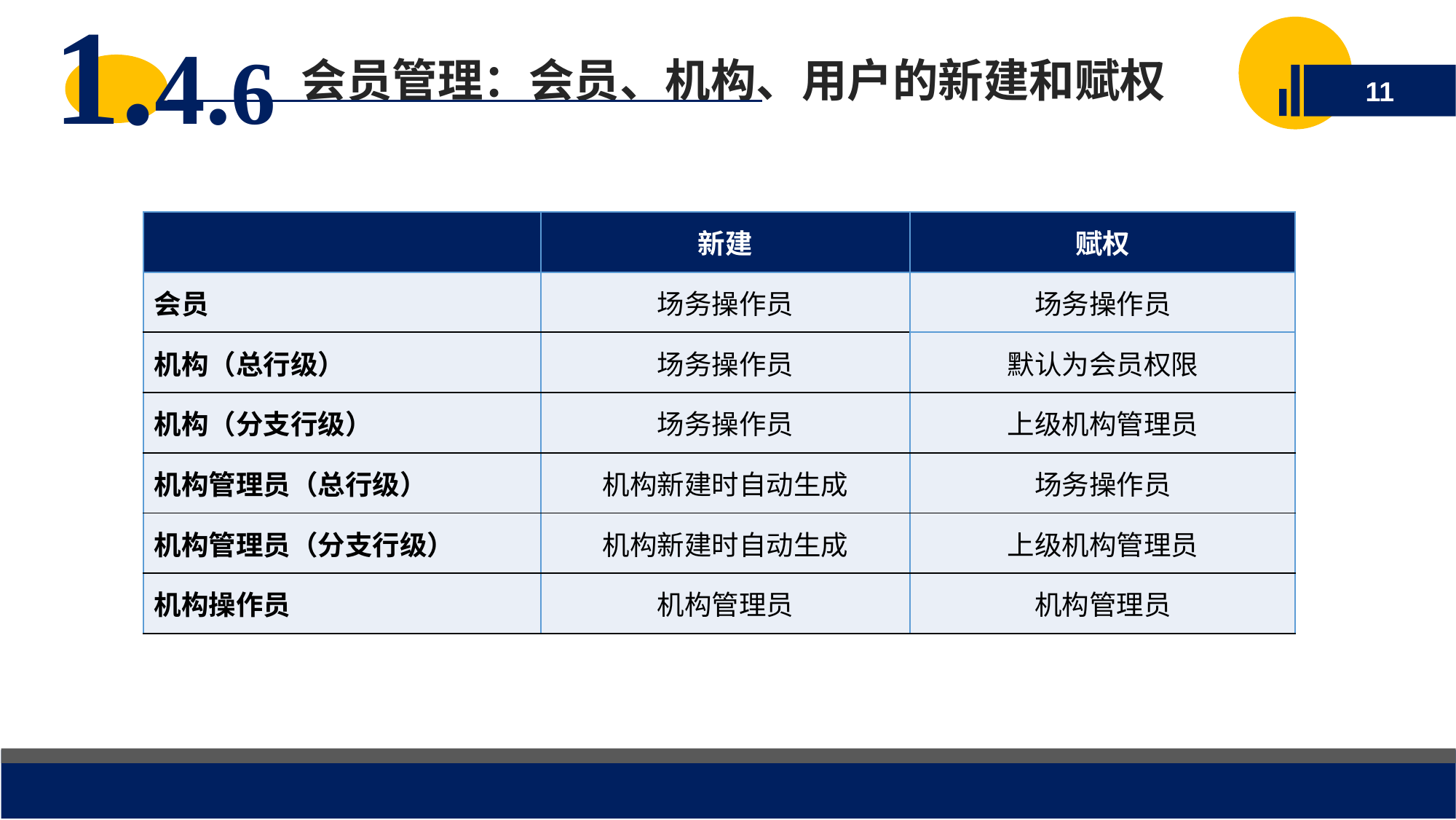

1.4.6

 会员管理：会员、机构、用户的新建和赋权

11

|  | 新建 | 赋权 |
| --- | --- | --- |
| 会员 | 场务操作员 | 场务操作员 |
| 机构（总行级） | 场务操作员 | 默认为会员权限 |
| 机构（分支行级） | 场务操作员 | 上级机构管理员 |
| 机构管理员（总行级） | 机构新建时自动生成 | 场务操作员 |
| 机构管理员（分支行级） | 机构新建时自动生成 | 上级机构管理员 |
| 机构操作员 | 机构管理员 | 机构管理员 |